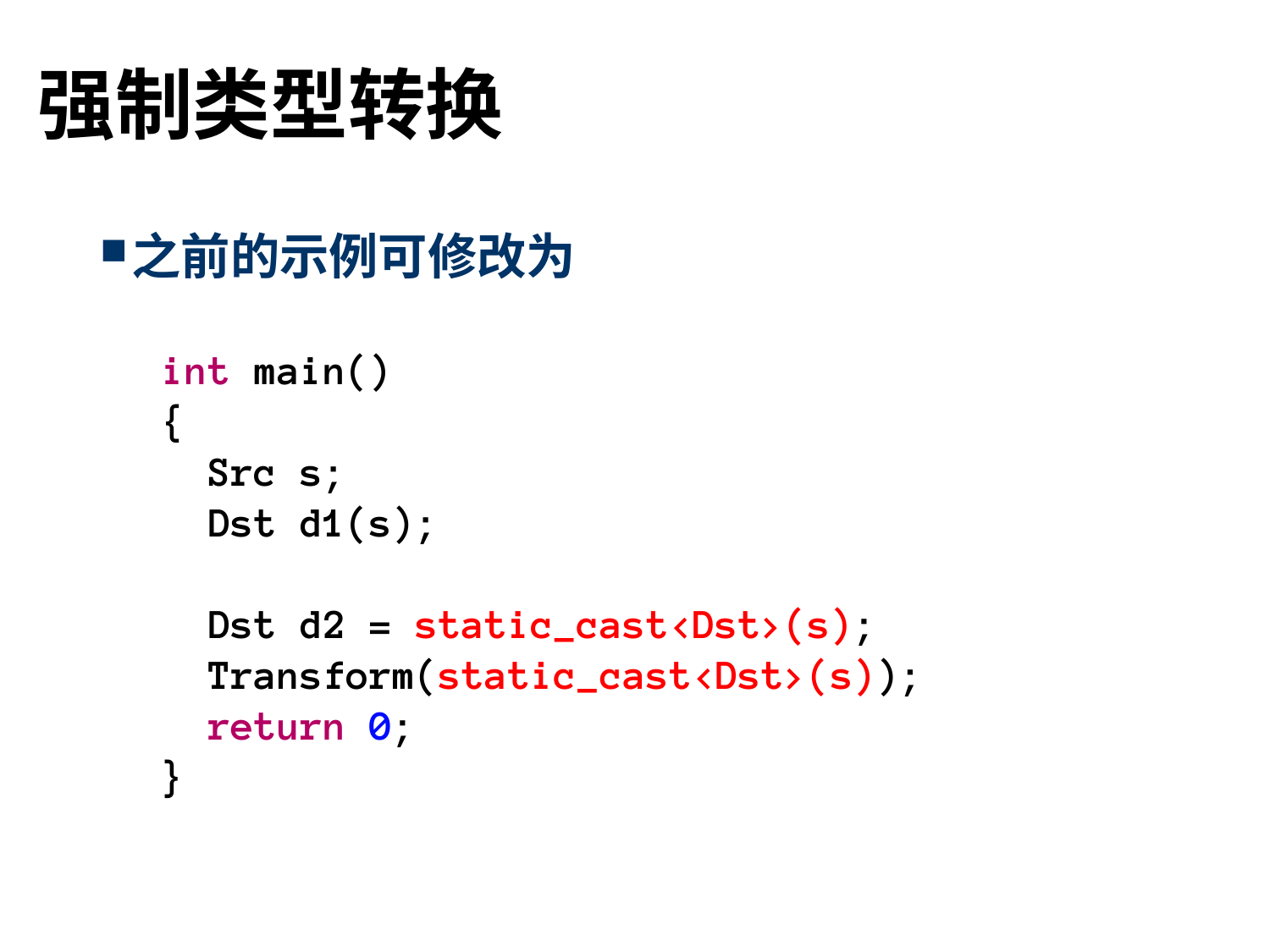

# 强制类型转换
之前的示例可修改为
int main()
{
  Src s;
  Dst d1(s);

  Dst d2 = static_cast<Dst>(s);
  Transform(static_cast<Dst>(s));
  return 0;
}
62